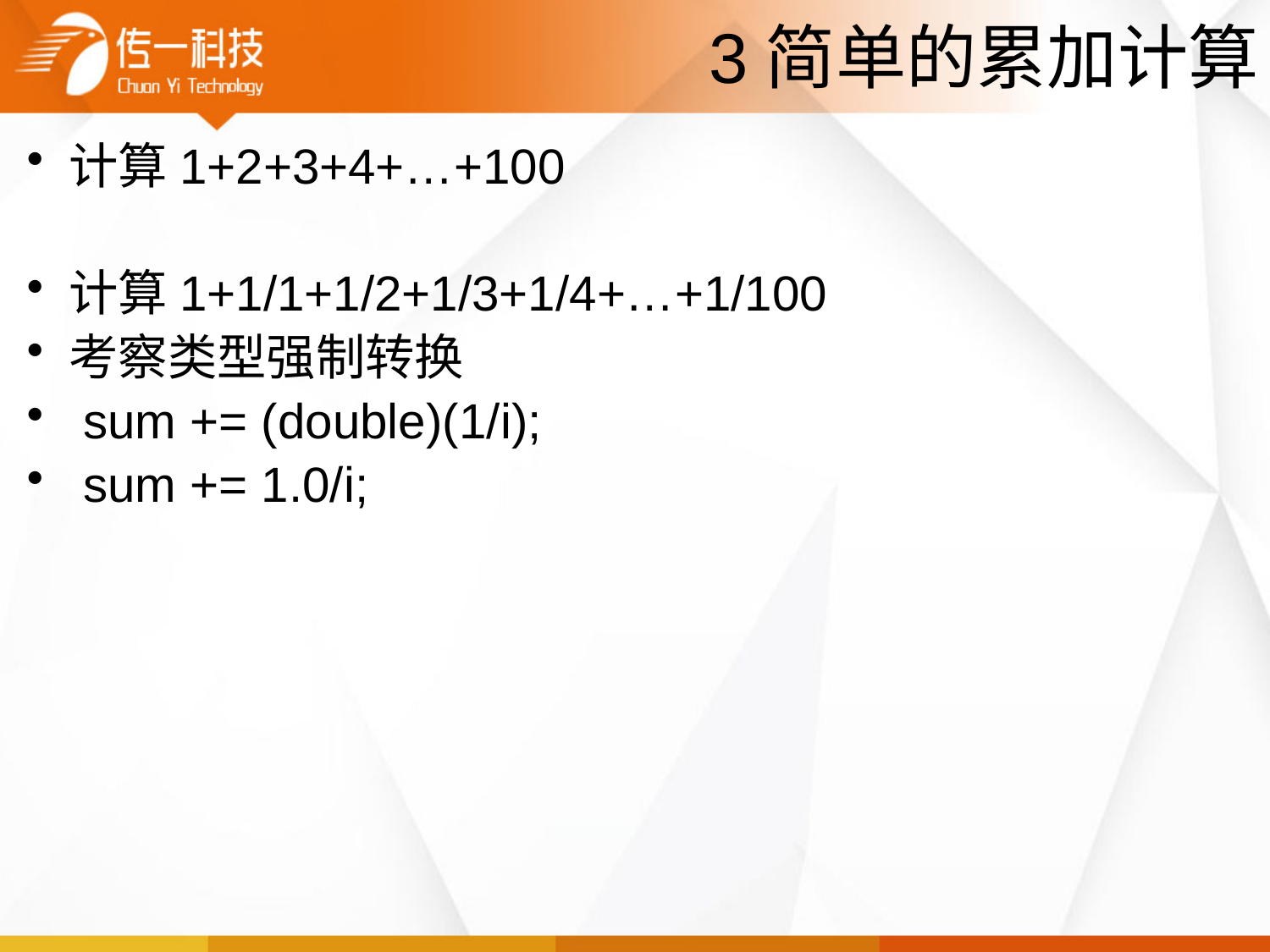

3简单的累加计算
计算1+2+3+4+…+100

计算1+1/1+1/2+1/3+1/4+…+1/100
考察类型强制转换
 sum += (double)(1/i);
 sum += 1.0/i;